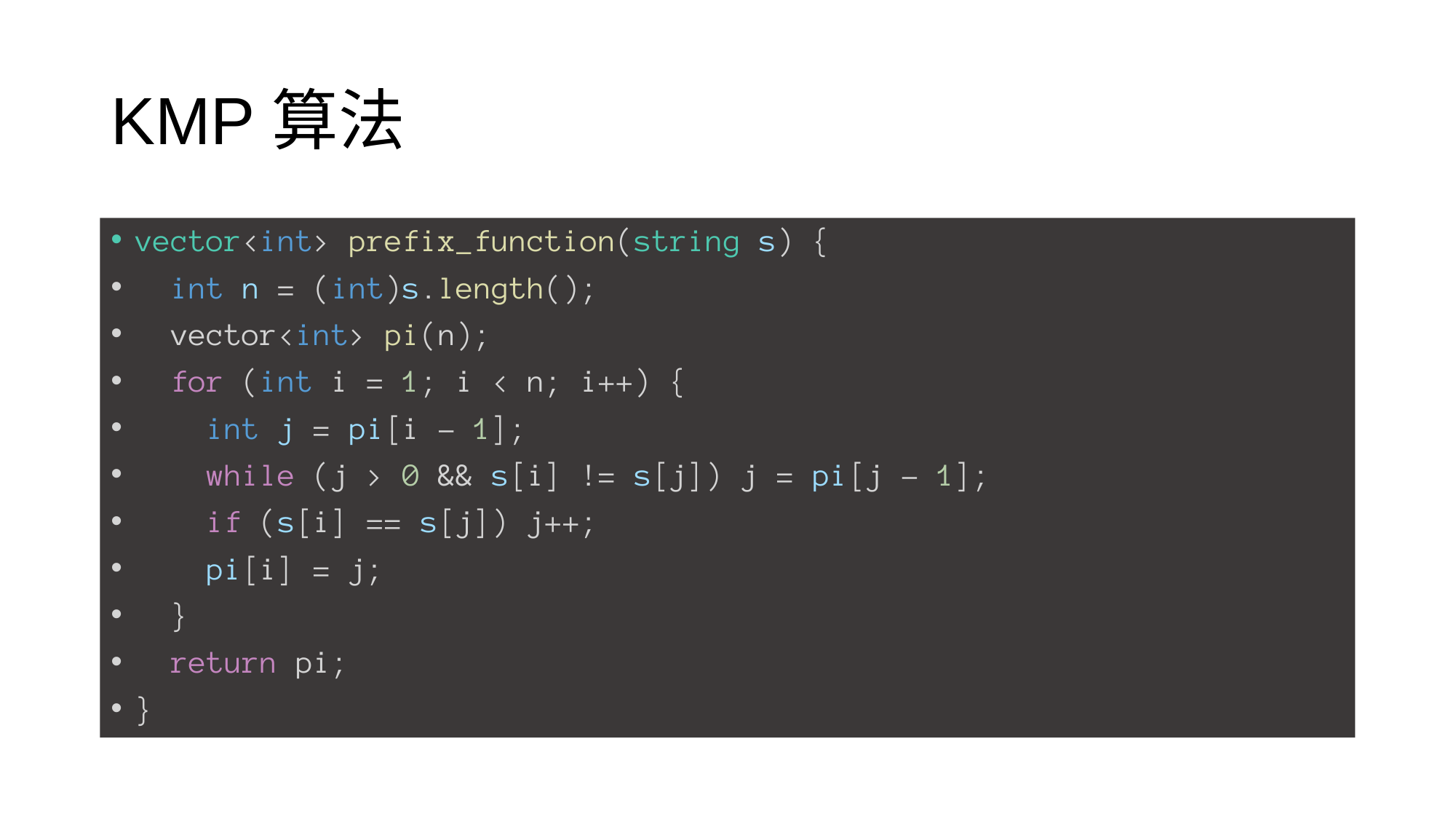

# KMP算法
vector<int> prefix_function(string s) {
  int n = (int)s.length();
  vector<int> pi(n);
  for (int i = 1; i < n; i++) {
    int j = pi[i - 1];
    while (j > 0 && s[i] != s[j]) j = pi[j - 1];
    if (s[i] == s[j]) j++;
    pi[i] = j;
  }
  return pi;
}